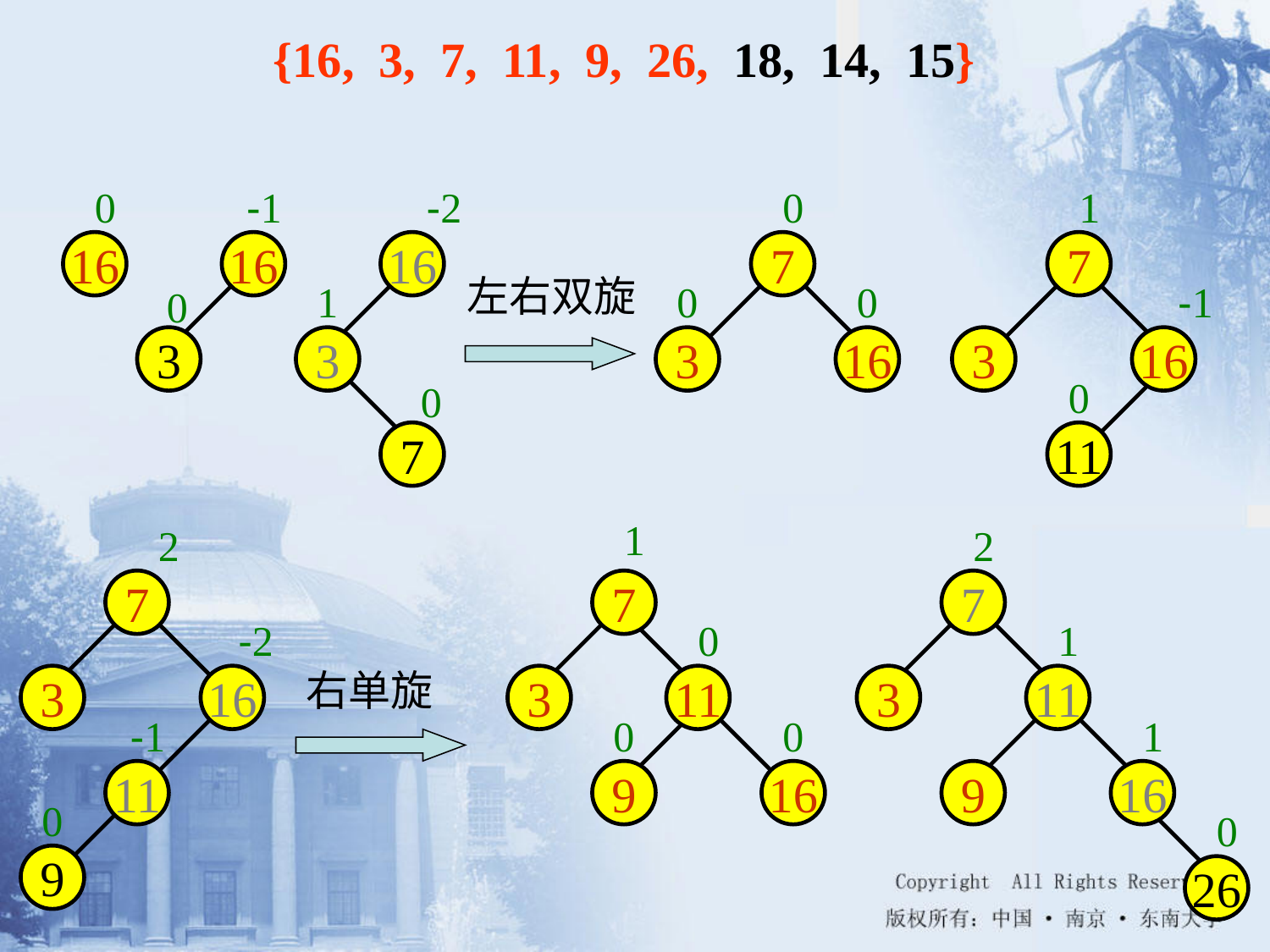

{16,  3,  7,  11,  9,  26,  18,  14,  15}
0
-1
-2
0
1
16
16
16
7
7
左右双旋
1
0
0
-1
0

3
3
3
16
3
16

0
0

7
11
1
2
2
7
7
7
-2
0
1

右单旋
3
16
3
11
3
11
-1
0
0
1

11
9
16
9
16
0
0

9
26